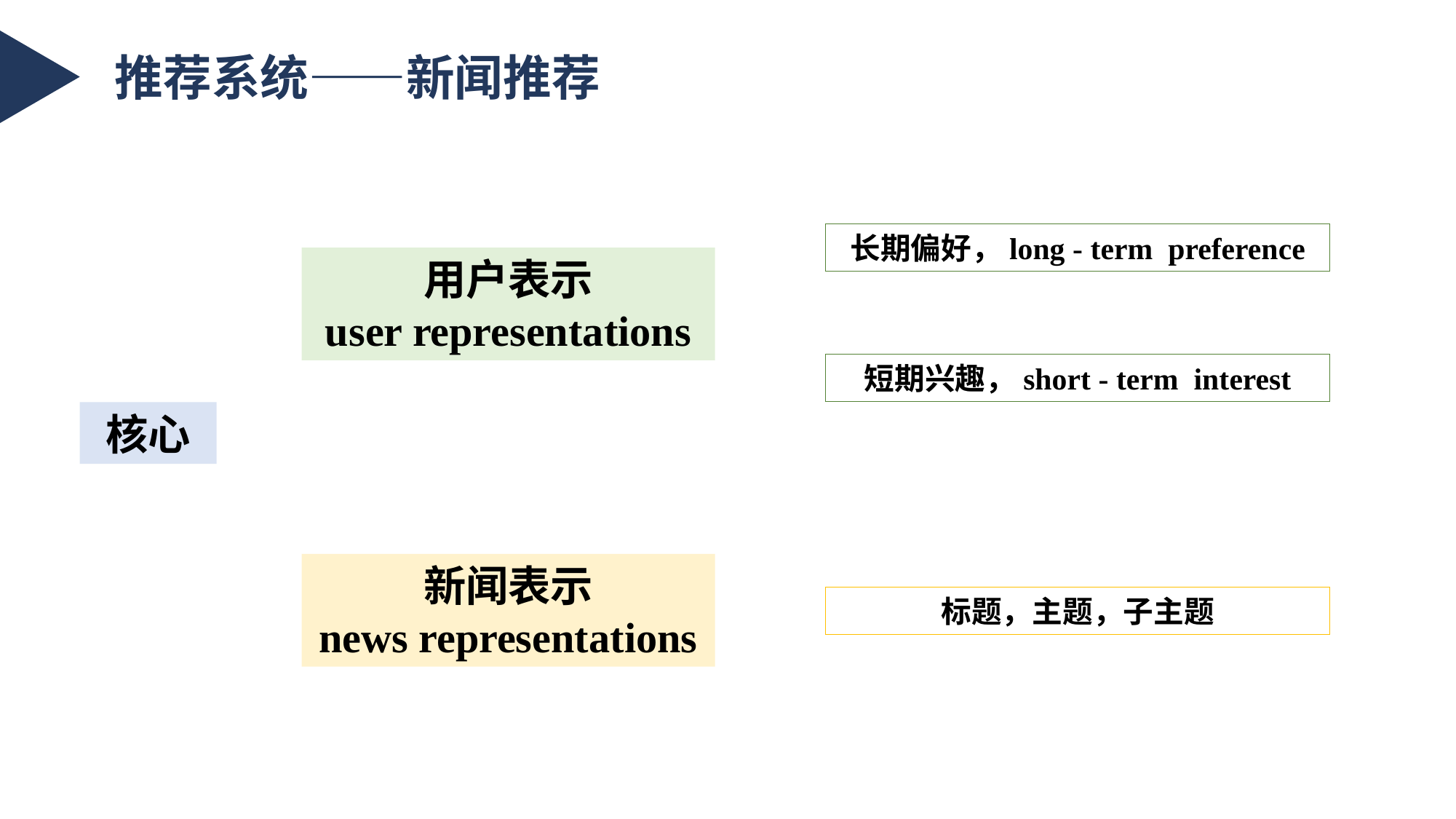

推荐系统——新闻推荐
长期偏好，long - term  preference
用户表示
user representations
短期兴趣，short - term  interest
核心
新闻表示
news representations
标题，主题，子主题